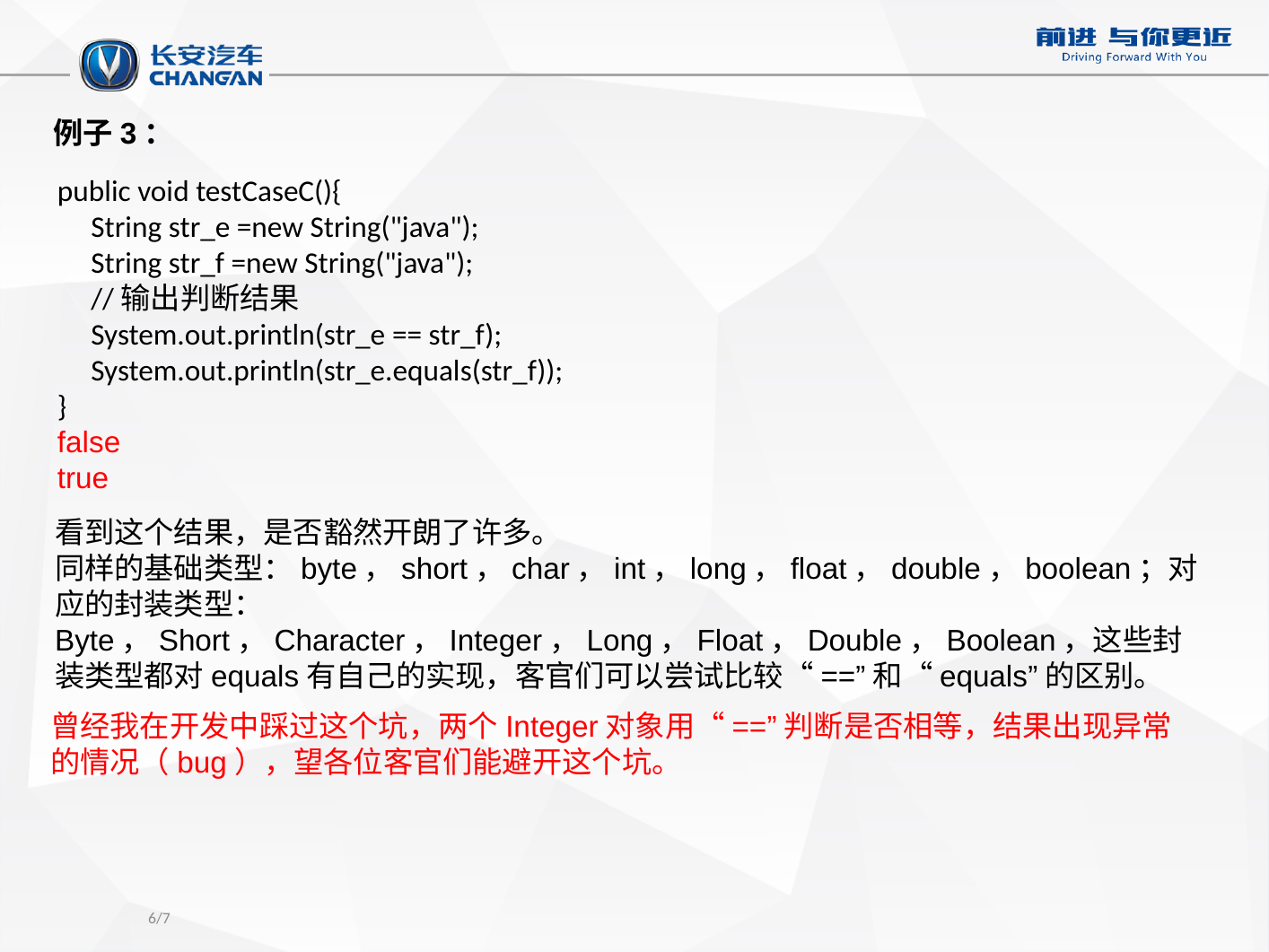

例子3：
public void testCaseC(){
     String str_e =new String("java");
     String str_f =new String("java");
     //输出判断结果
     System.out.println(str_e == str_f);
     System.out.println(str_e.equals(str_f));
}
false
true
看到这个结果，是否豁然开朗了许多。
同样的基础类型：byte，short，char，int，long，float，double，boolean；对应的封装类型：Byte，Short，Character，Integer，Long，Float，Double，Boolean，这些封装类型都对equals有自己的实现，客官们可以尝试比较“==”和“equals”的区别。
曾经我在开发中踩过这个坑，两个Integer对象用“==”判断是否相等，结果出现异常的情况（bug），望各位客官们能避开这个坑。
6/7